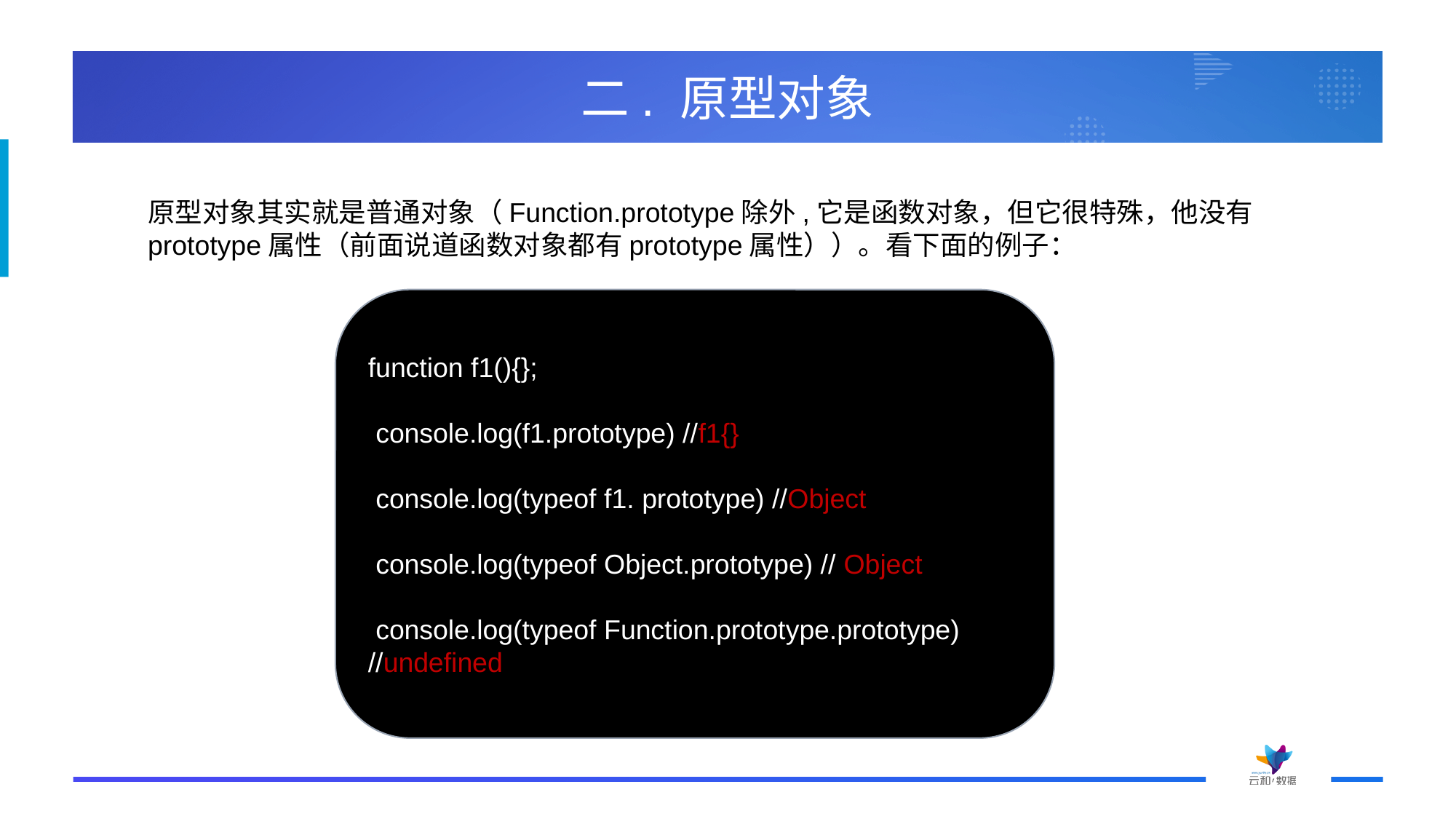

# 二. 原型对象

原型对象其实就是普通对象（Function.prototype除外,它是函数对象，但它很特殊，他没有prototype属性（前面说道函数对象都有prototype属性））。看下面的例子：
function f1(){};

 console.log(f1.prototype) //f1{}

 console.log(typeof f1. prototype) //Object

 console.log(typeof Object.prototype) // Object

 console.log(typeof Function.prototype.prototype) //undefined